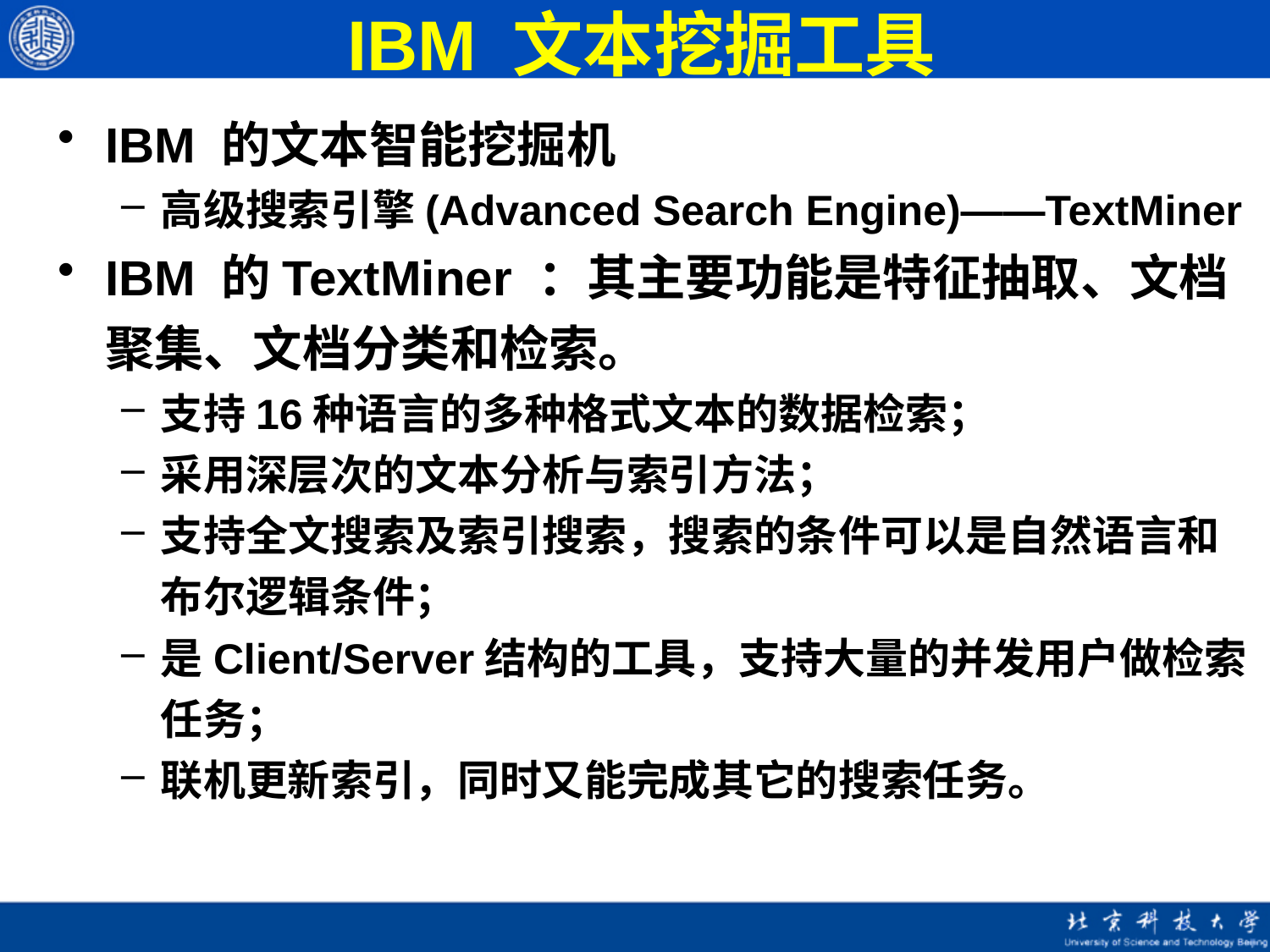

# IBM 文本挖掘工具
IBM 的文本智能挖掘机
高级搜索引擎(Advanced Search Engine)——TextMiner
IBM 的TextMiner ：其主要功能是特征抽取、文档聚集、文档分类和检索。
支持16种语言的多种格式文本的数据检索；
采用深层次的文本分析与索引方法；
支持全文搜索及索引搜索，搜索的条件可以是自然语言和布尔逻辑条件；
是Client/Server结构的工具，支持大量的并发用户做检索任务；
联机更新索引，同时又能完成其它的搜索任务。
51